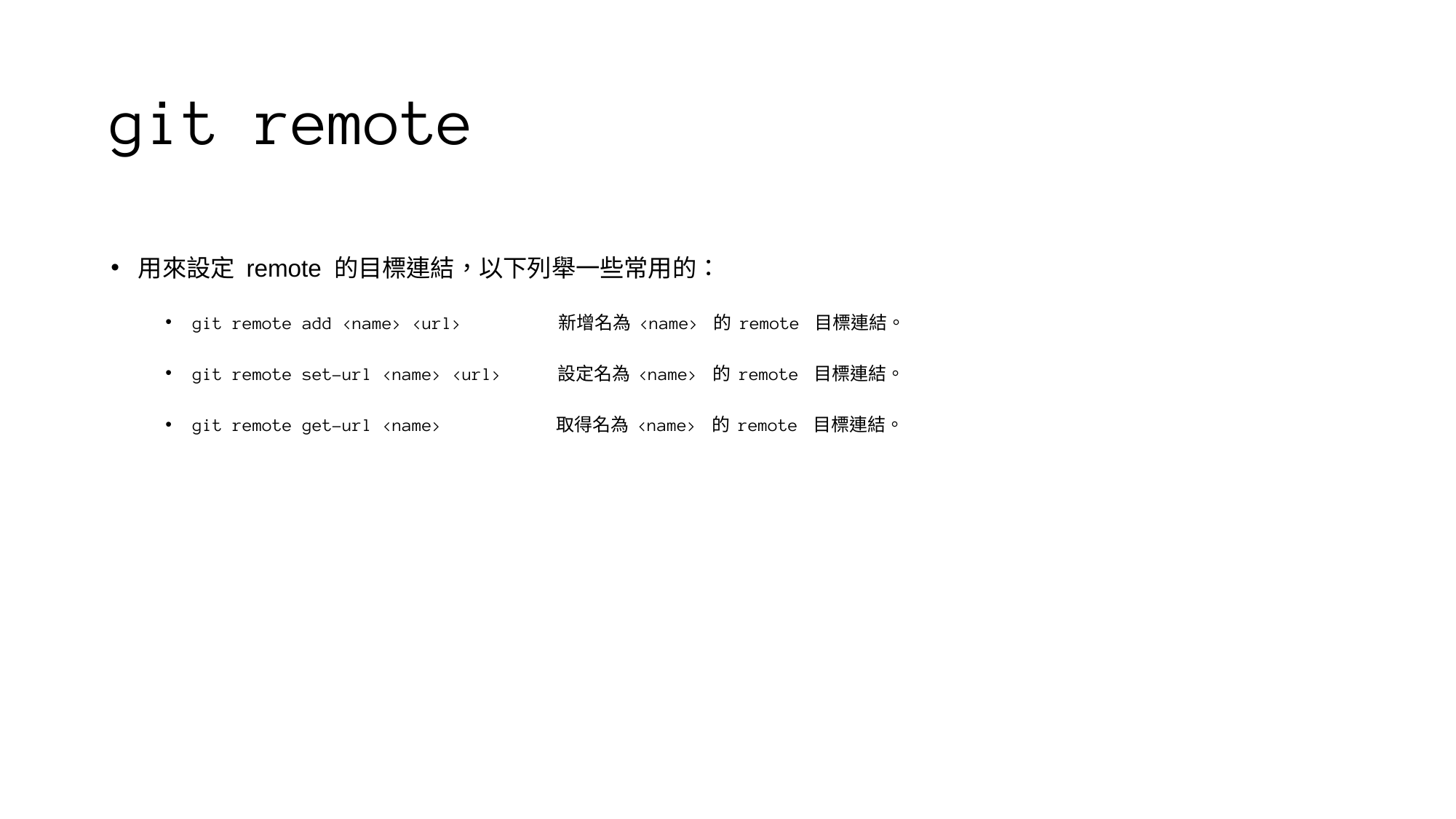

# git remote
用來設定 remote 的目標連結，以下列舉一些常用的：
git remote add <name> <url>　　　　　新增名為 <name> 的 remote 目標連結。
git remote set-url <name> <url>     設定名為 <name> 的 remote 目標連結。
git remote get-url <name>　　　　　　取得名為 <name> 的 remote 目標連結。